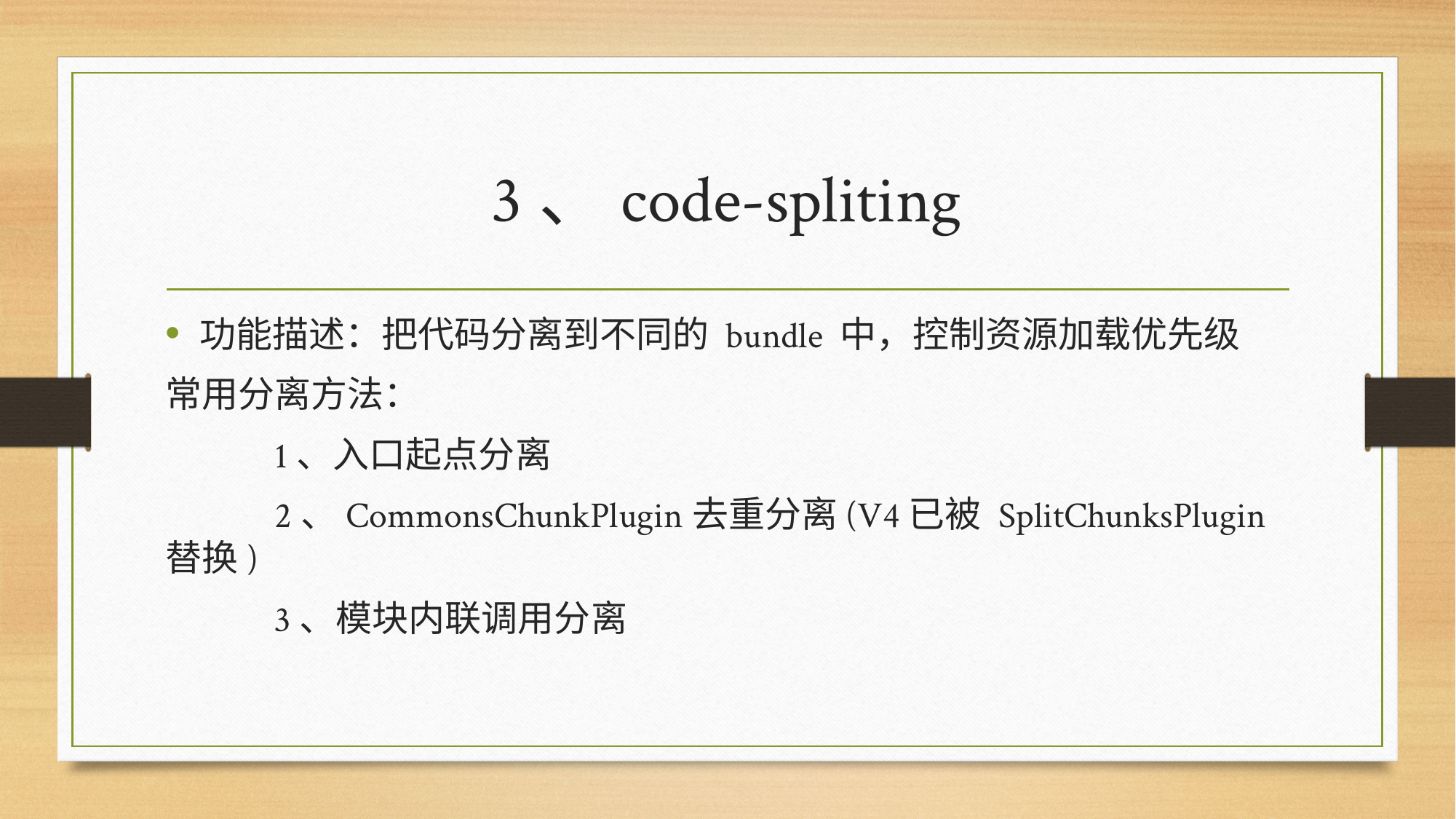

# 3、code-spliting
功能描述：把代码分离到不同的 bundle 中，控制资源加载优先级
常用分离方法：
	1、入口起点分离
	2、CommonsChunkPlugin去重分离(V4已被 SplitChunksPlugin替换)
	3、模块内联调用分离